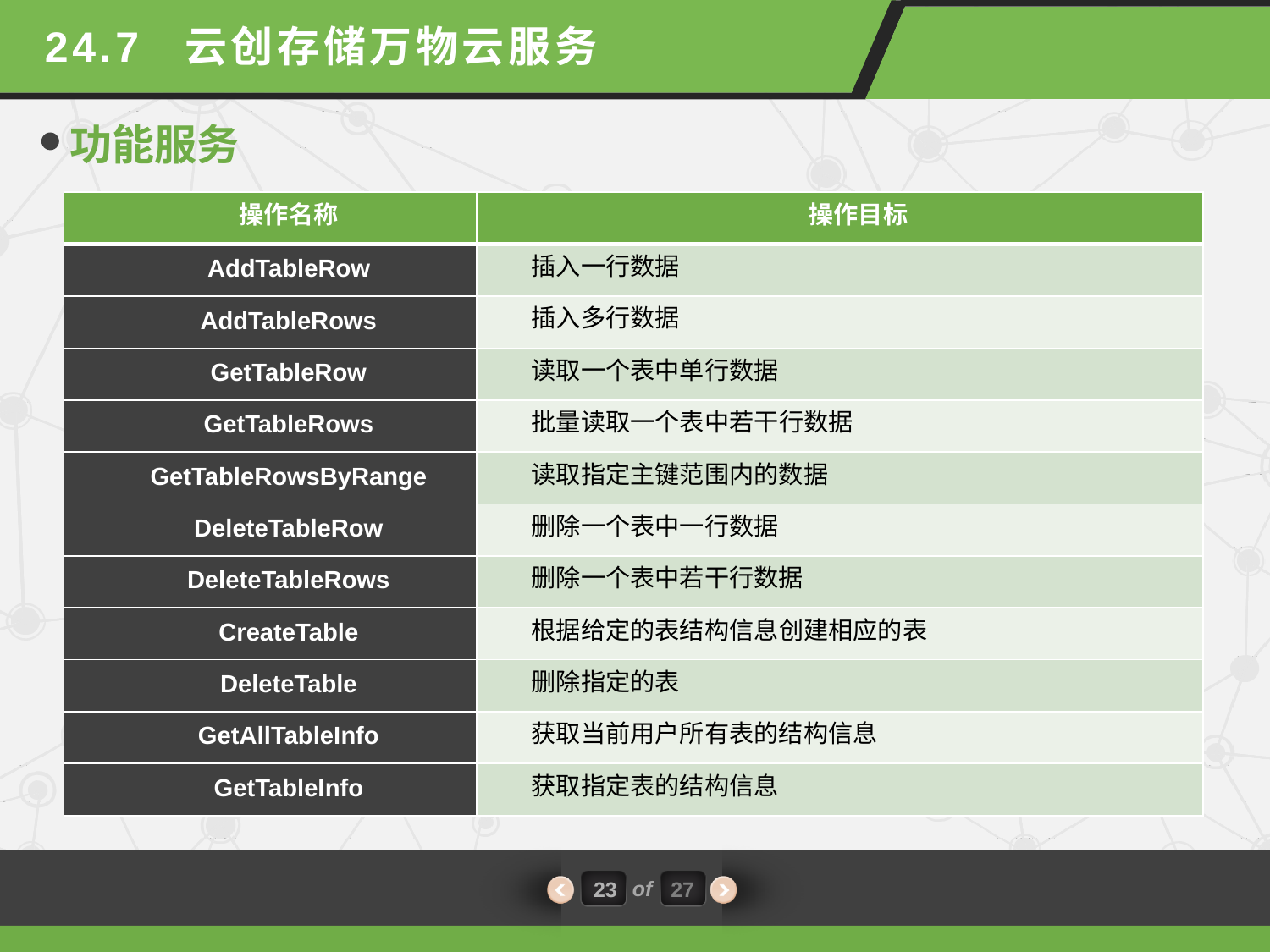

24.7  云创存储万物云服务
功能服务

| 操作名称 | 操作目标 |
| --- | --- |
| AddTableRow | 插入一行数据 |
| AddTableRows | 插入多行数据 |
| GetTableRow | 读取一个表中单行数据 |
| GetTableRows | 批量读取一个表中若干行数据 |
| GetTableRowsByRange | 读取指定主键范围内的数据 |
| DeleteTableRow | 删除一个表中一行数据 |
| DeleteTableRows | 删除一个表中若干行数据 |
| CreateTable | 根据给定的表结构信息创建相应的表 |
| DeleteTable | 删除指定的表 |
| GetAllTableInfo | 获取当前用户所有表的结构信息 |
| GetTableInfo | 获取指定表的结构信息 |
23